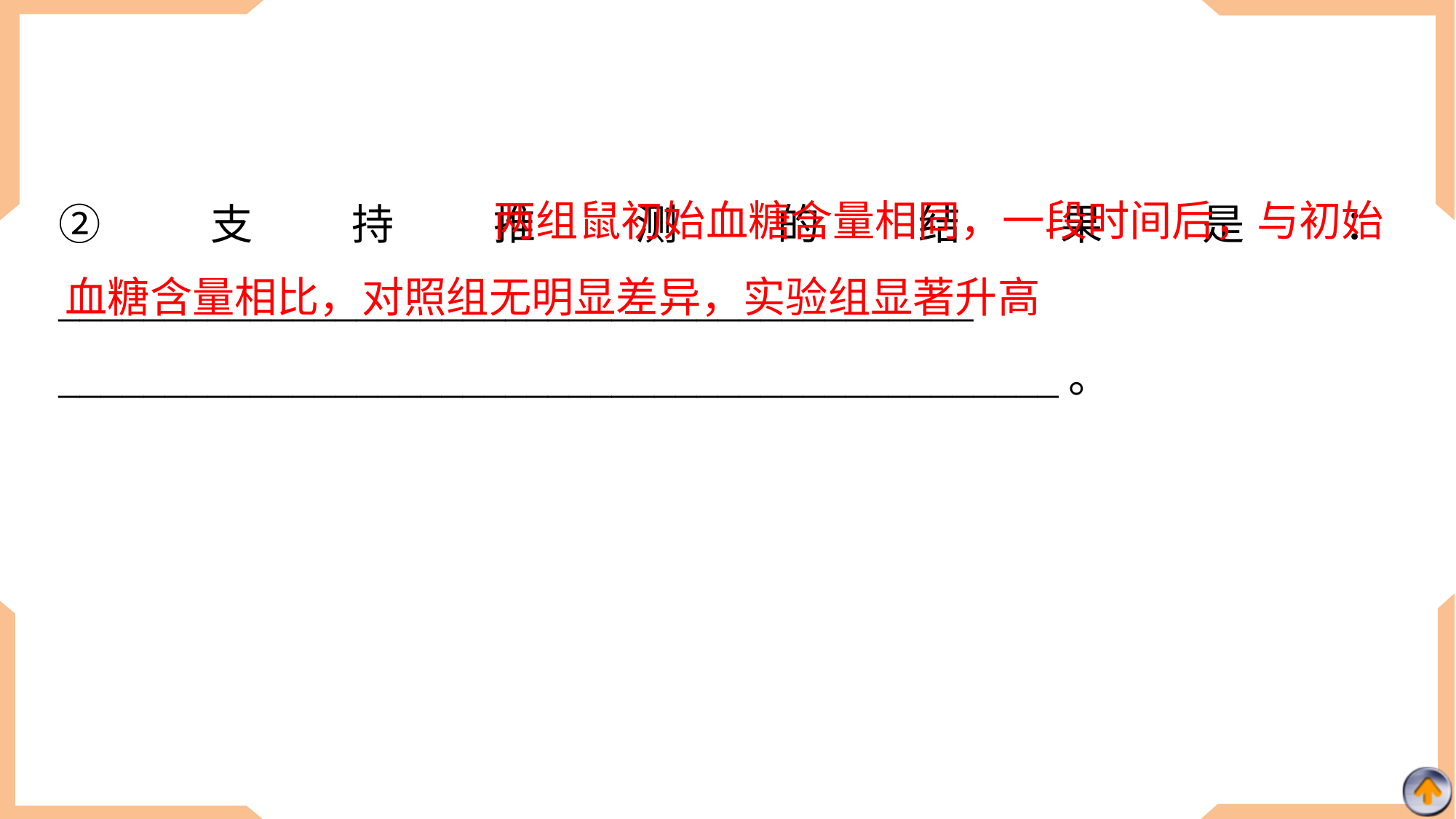

两组鼠初始血糖含量相同，一段时间后，与初始血糖含量相比，对照组无明显差异，实验组显著升高
②支持推测的结果是：___________________________________________
_______________________________________________。